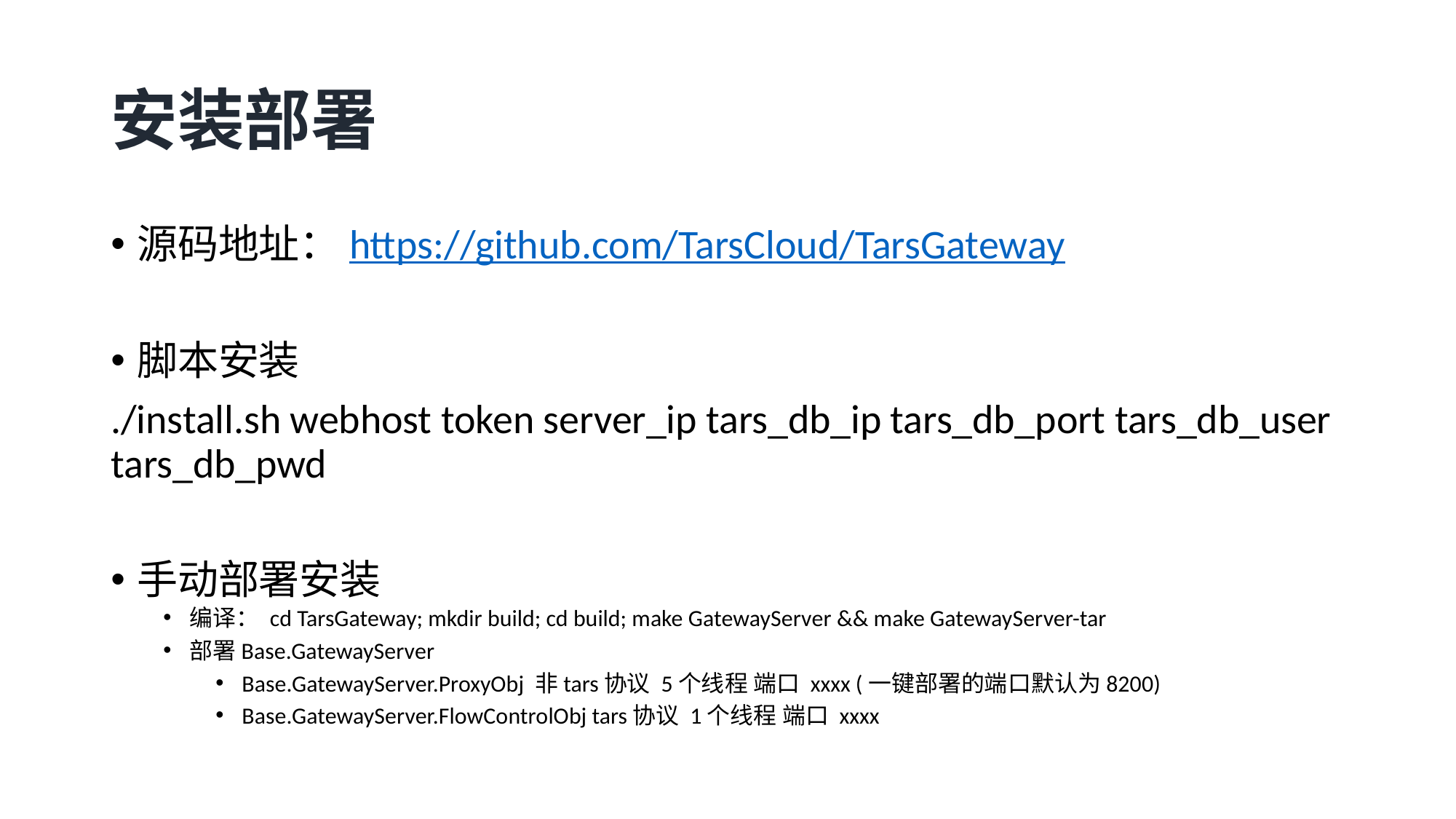

# 安装部署
源码地址：https://github.com/TarsCloud/TarsGateway

脚本安装
./install.sh webhost token server_ip tars_db_ip tars_db_port tars_db_user tars_db_pwd

手动部署安装
编译： cd TarsGateway; mkdir build; cd build; make GatewayServer && make GatewayServer-tar
部署Base.GatewayServer
Base.GatewayServer.ProxyObj 非tars协议 5个线程 端口 xxxx (一键部署的端口默认为8200)
Base.GatewayServer.FlowControlObj tars协议 1个线程 端口 xxxx